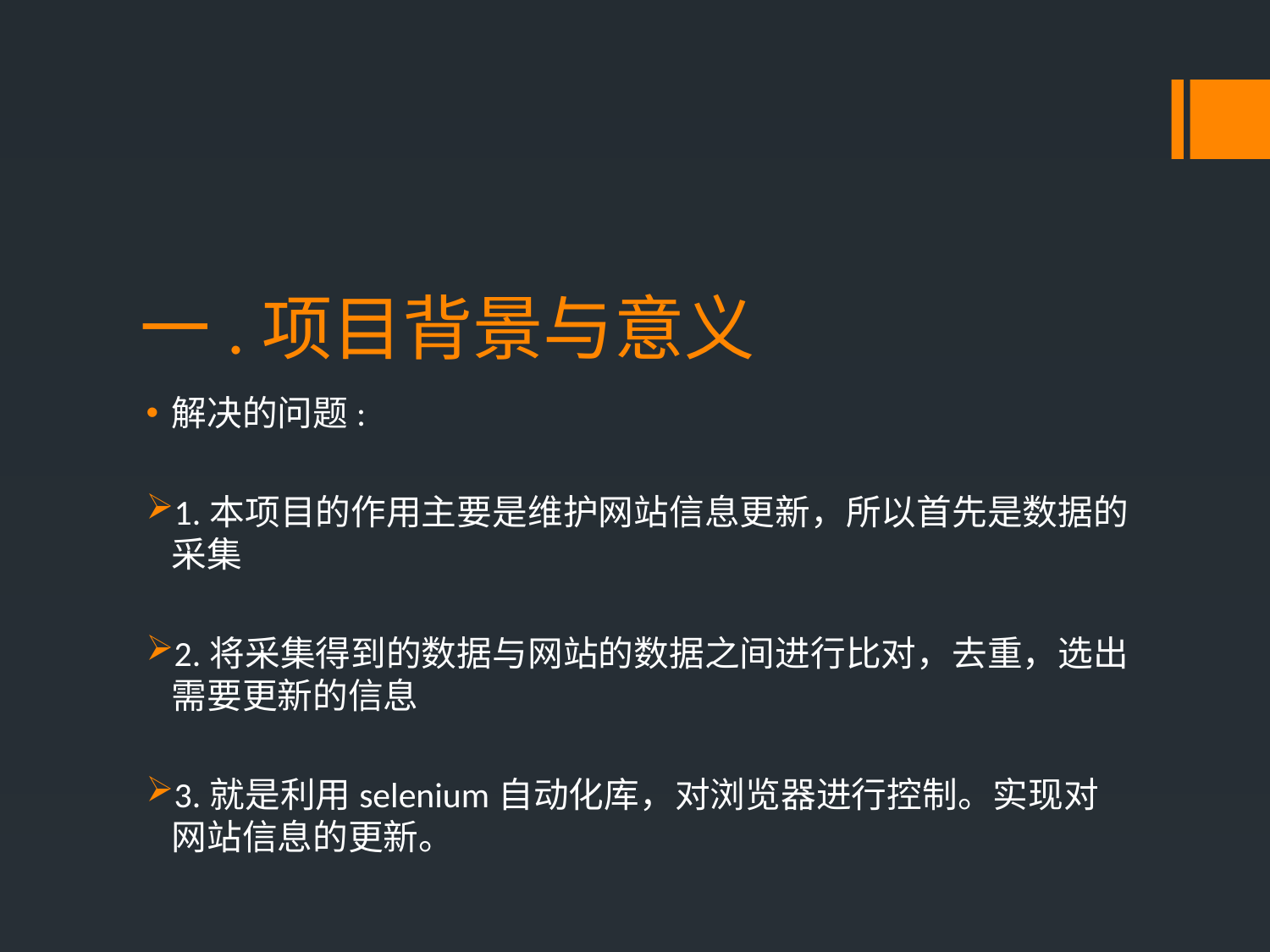

# 一.项目背景与意义
解决的问题:

1.本项目的作用主要是维护网站信息更新，所以首先是数据的采集

2.将采集得到的数据与网站的数据之间进行比对，去重，选出需要更新的信息

3.就是利用selenium自动化库，对浏览器进行控制。实现对网站信息的更新。